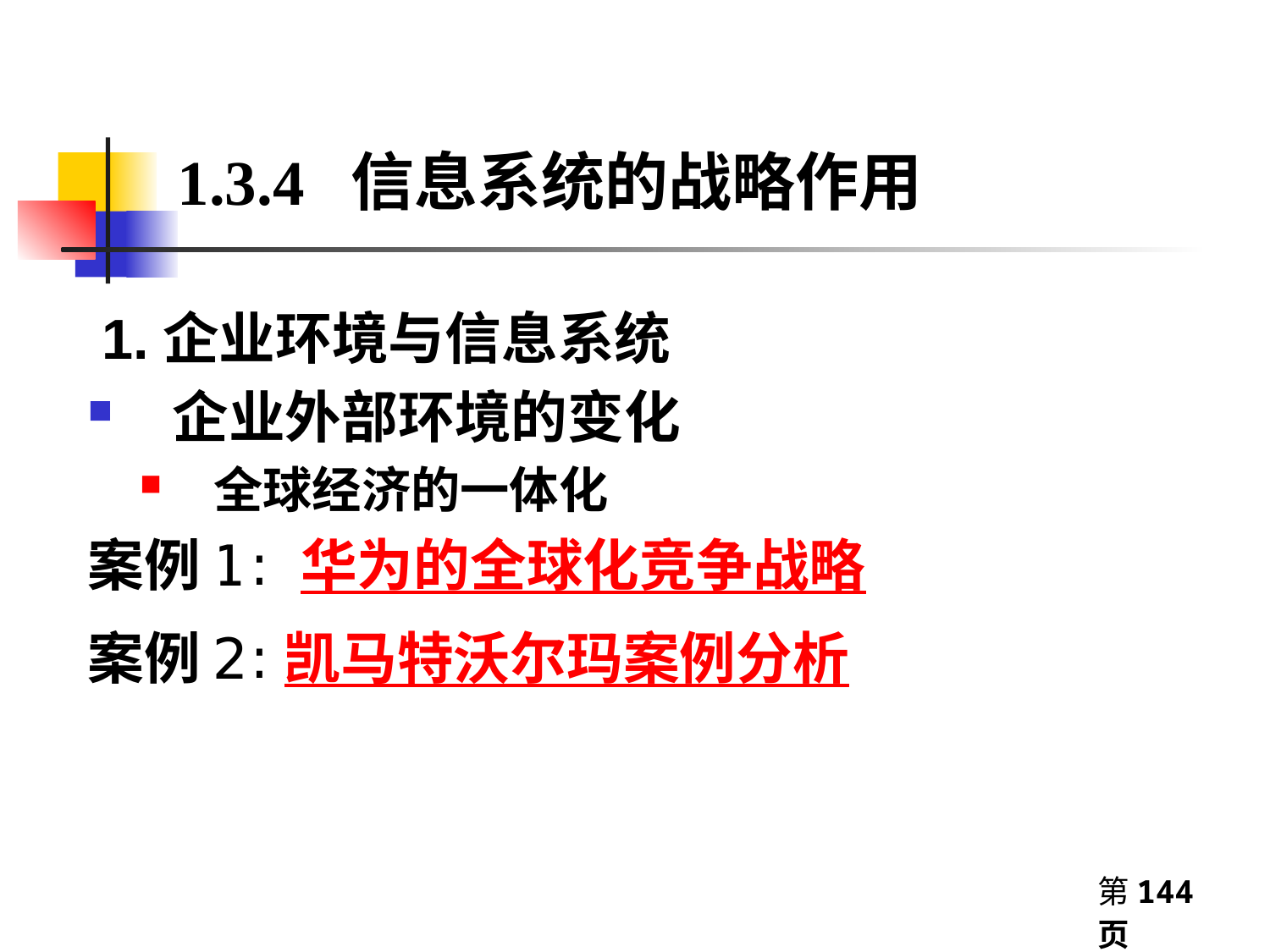

1.3.4  信息系统的战略作用
 1.企业环境与信息系统
企业外部环境的变化
全球经济的一体化
案例1: 华为的全球化竞争战略
案例2:凯马特沃尔玛案例分析